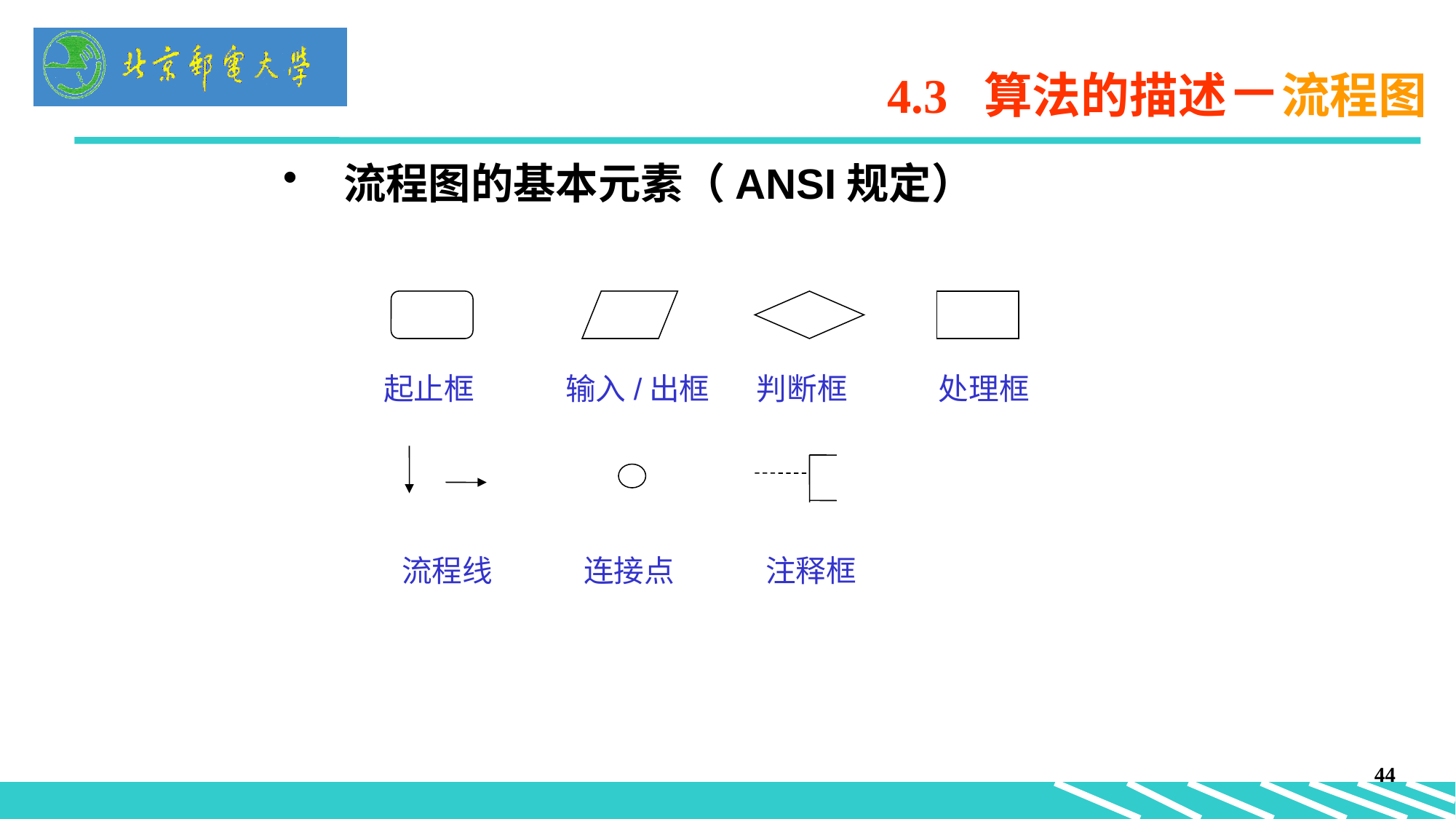

# 4.3  算法的描述－流程图
 流程图的基本元素（ANSI规定）

起止框
输入/出框
判断框
处理框

流程线
连接点
注释框
44